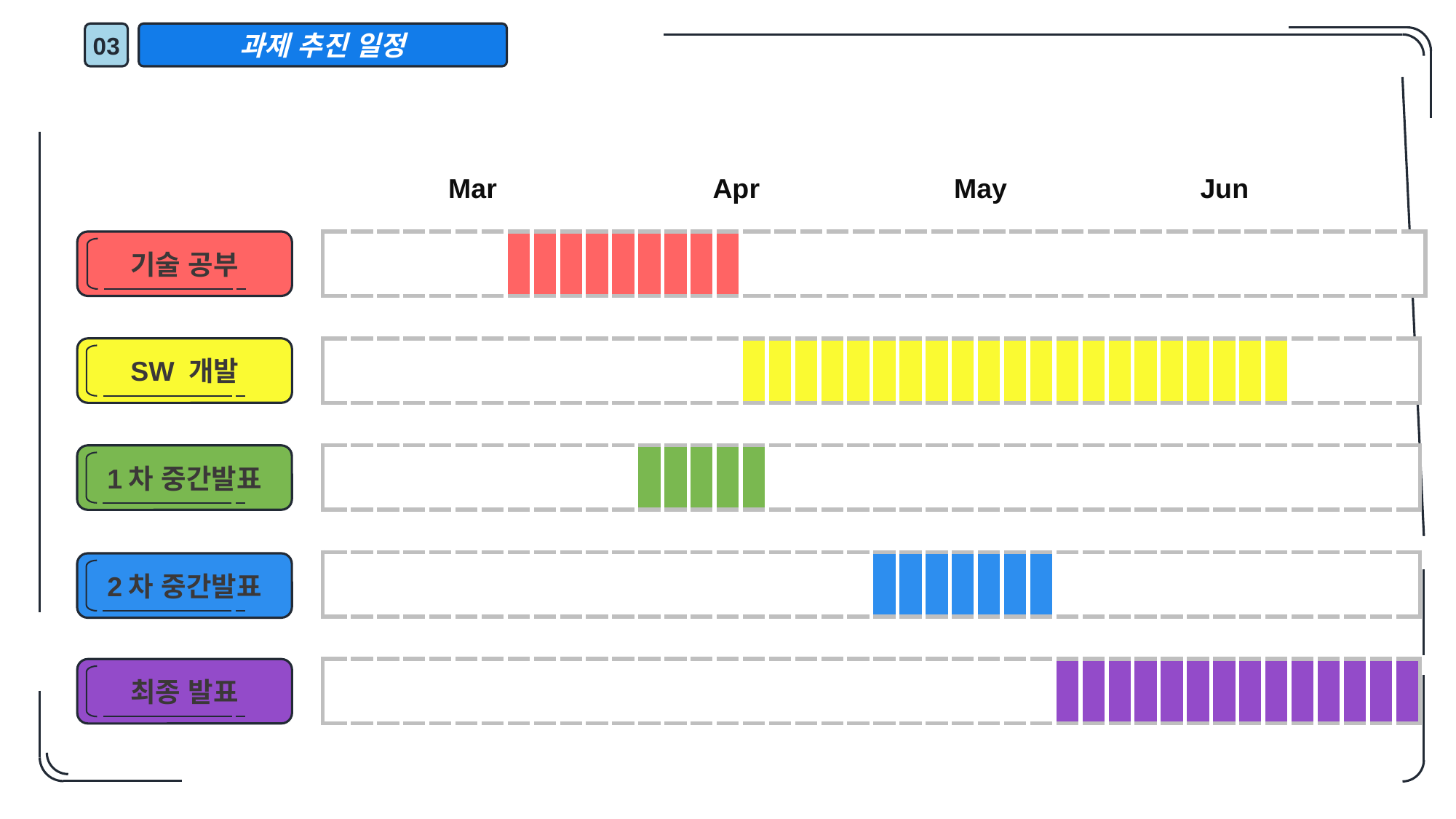

03
과제 추진 일정

Mar
Apr
May
Jun

기술 공부
|  |  |  |  |  |  |  |  |  |  |  |  |  |  |  |  |  |  |  |  |  |  |  |  |  |  |  |  |  |  |  |  |  |  |  |  |  |  |  |  |  |  |
| --- | --- | --- | --- | --- | --- | --- | --- | --- | --- | --- | --- | --- | --- | --- | --- | --- | --- | --- | --- | --- | --- | --- | --- | --- | --- | --- | --- | --- | --- | --- | --- | --- | --- | --- | --- | --- | --- | --- | --- | --- | --- |

SW 개발
|  |  |  |  |  |  |  |  |  |  |  |  |  |  |  |  |  |  |  |  |  |  |  |  |  |  |  |  |  |  |  |  |  |  |  |  |  |  |  |  |  |  |
| --- | --- | --- | --- | --- | --- | --- | --- | --- | --- | --- | --- | --- | --- | --- | --- | --- | --- | --- | --- | --- | --- | --- | --- | --- | --- | --- | --- | --- | --- | --- | --- | --- | --- | --- | --- | --- | --- | --- | --- | --- | --- |
|  |  |  |  |  |  |  |  |  |  |  |  |  |  |  |  |  |  |  |  |  |  |  |  |  |  |  |  |  |  |  |  |  |  |  |  |  |  |  |  |  |  |
| --- | --- | --- | --- | --- | --- | --- | --- | --- | --- | --- | --- | --- | --- | --- | --- | --- | --- | --- | --- | --- | --- | --- | --- | --- | --- | --- | --- | --- | --- | --- | --- | --- | --- | --- | --- | --- | --- | --- | --- | --- | --- |

1차 중간발표
|  |  |  |  |  |  |  |  |  |  |  |  |  |  |  |  |  |  |  |  |  |  |  |  |  |  |  |  |  |  |  |  |  |  |  |  |  |  |  |  |  |  |
| --- | --- | --- | --- | --- | --- | --- | --- | --- | --- | --- | --- | --- | --- | --- | --- | --- | --- | --- | --- | --- | --- | --- | --- | --- | --- | --- | --- | --- | --- | --- | --- | --- | --- | --- | --- | --- | --- | --- | --- | --- | --- |

2차 중간발표
|  |  |  |  |  |  |  |  |  |  |  |  |  |  |  |  |  |  |  |  |  |  |  |  |  |  |  |  |  |  |  |  |  |  |  |  |  |  |  |  |  |  |
| --- | --- | --- | --- | --- | --- | --- | --- | --- | --- | --- | --- | --- | --- | --- | --- | --- | --- | --- | --- | --- | --- | --- | --- | --- | --- | --- | --- | --- | --- | --- | --- | --- | --- | --- | --- | --- | --- | --- | --- | --- | --- |

최종 발표